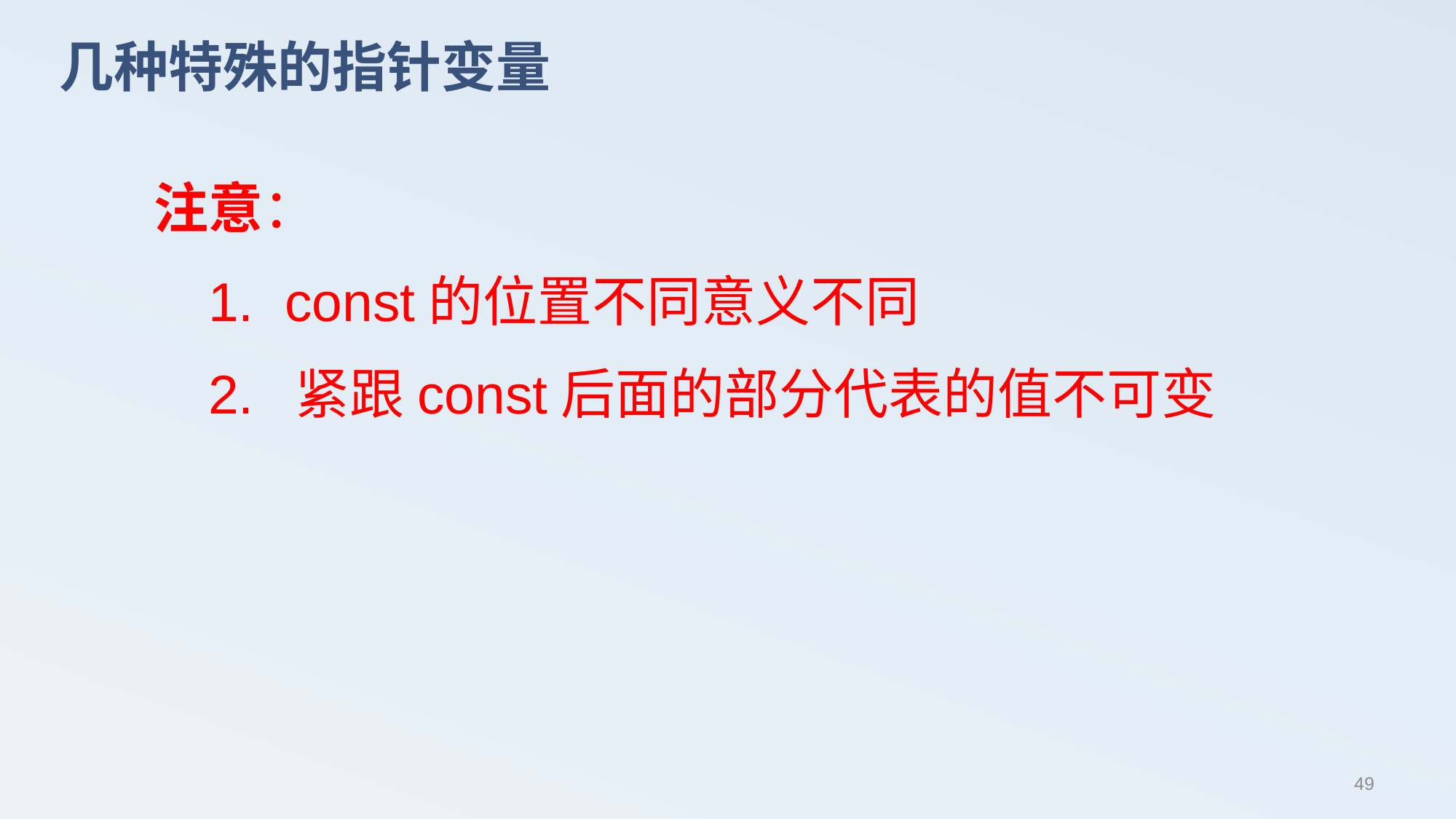

# 几种特殊的指针变量
注意：
 const的位置不同意义不同
 紧跟const后面的部分代表的值不可变